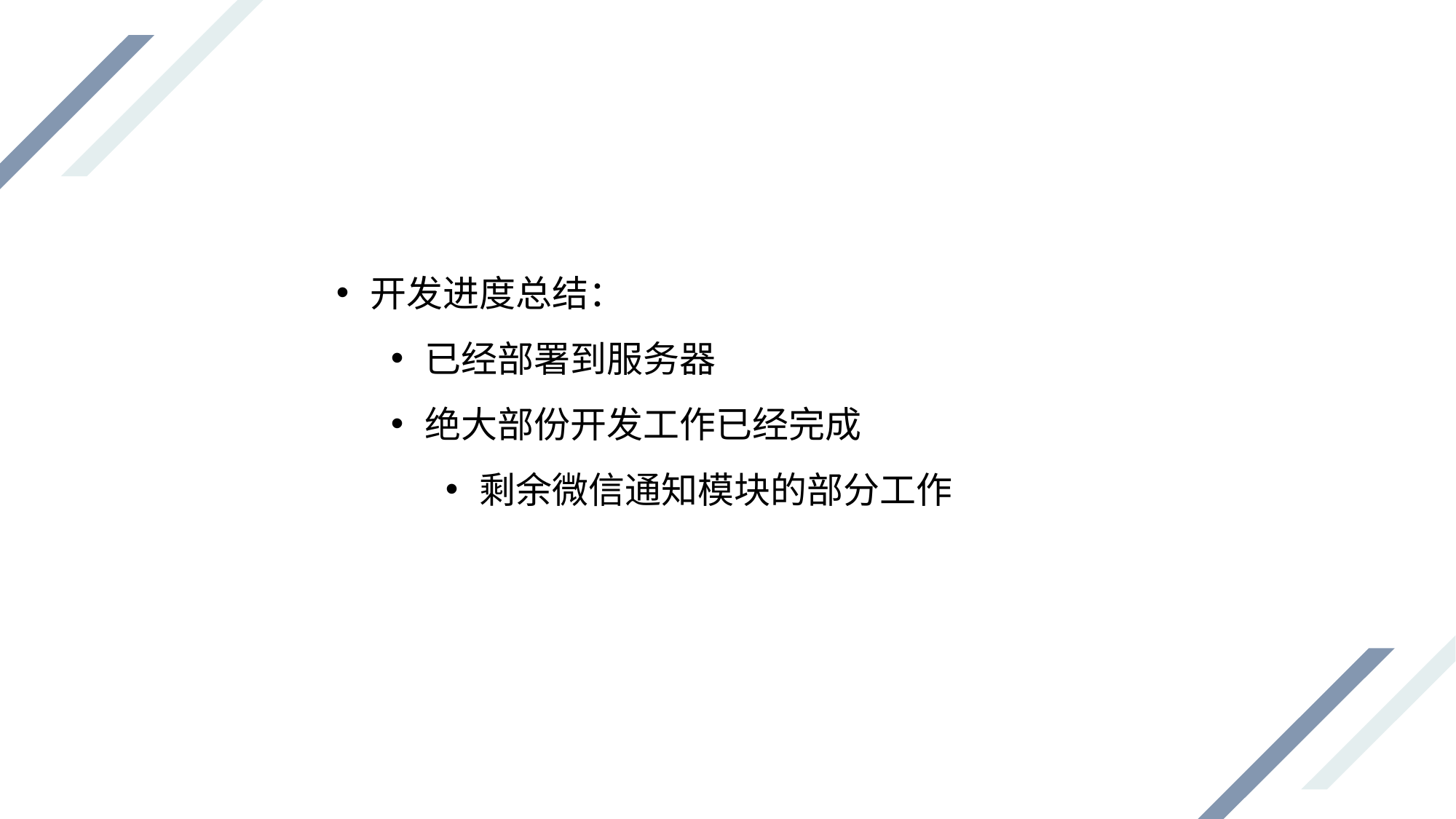

开发进度总结：
已经部署到服务器
绝大部份开发工作已经完成
剩余微信通知模块的部分工作